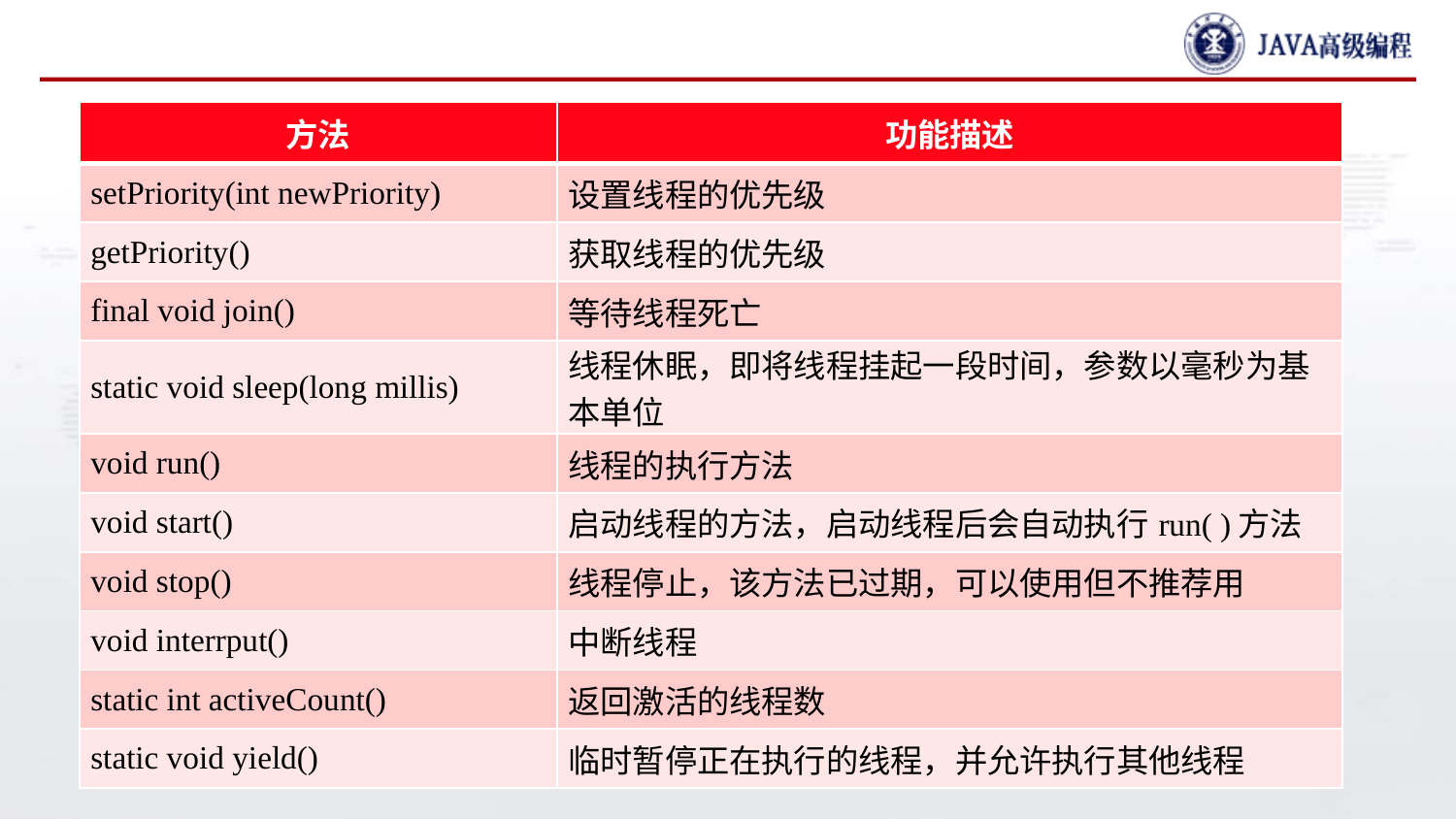

#
| 方法 | 功能描述 |
| --- | --- |
| setPriority(int newPriority) | 设置线程的优先级 |
| getPriority() | 获取线程的优先级 |
| final void join() | 等待线程死亡 |
| static void sleep(long millis) | 线程休眠，即将线程挂起一段时间，参数以毫秒为基本单位 |
| void run() | 线程的执行方法 |
| void start() | 启动线程的方法，启动线程后会自动执行run( )方法 |
| void stop() | 线程停止，该方法已过期，可以使用但不推荐用 |
| void interrput() | 中断线程 |
| static int activeCount() | 返回激活的线程数 |
| static void yield() | 临时暂停正在执行的线程，并允许执行其他线程 |